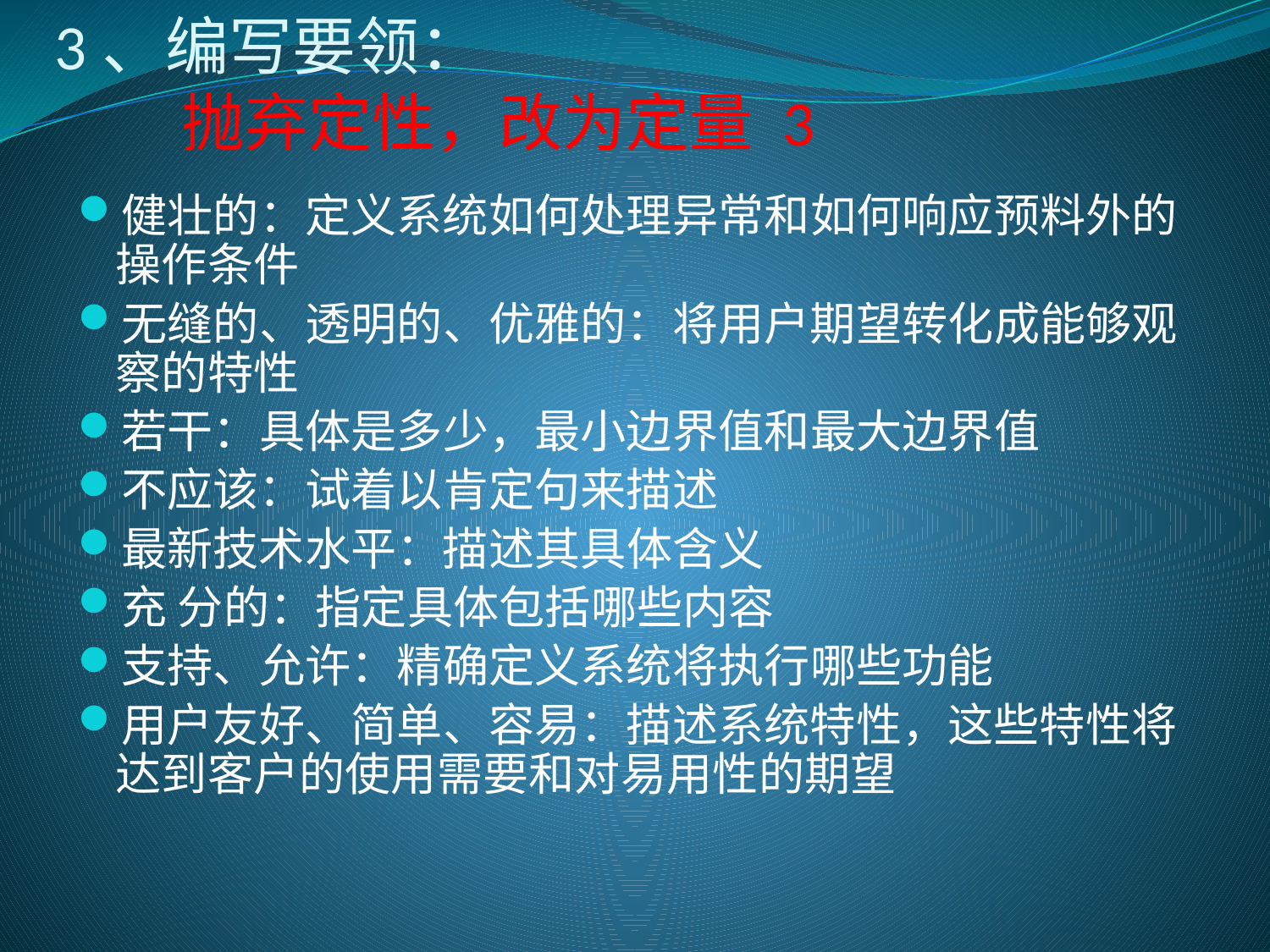

# 3、编写要领： 抛弃定性，改为定量 3
健壮的：定义系统如何处理异常和如何响应预料外的操作条件
无缝的、透明的、优雅的：将用户期望转化成能够观察的特性
若干：具体是多少，最小边界值和最大边界值
不应该：试着以肯定句来描述
最新技术水平：描述其具体含义
充 分的：指定具体包括哪些内容
支持、允许：精确定义系统将执行哪些功能
用户友好、简单、容易：描述系统特性，这些特性将达到客户的使用需要和对易用性的期望